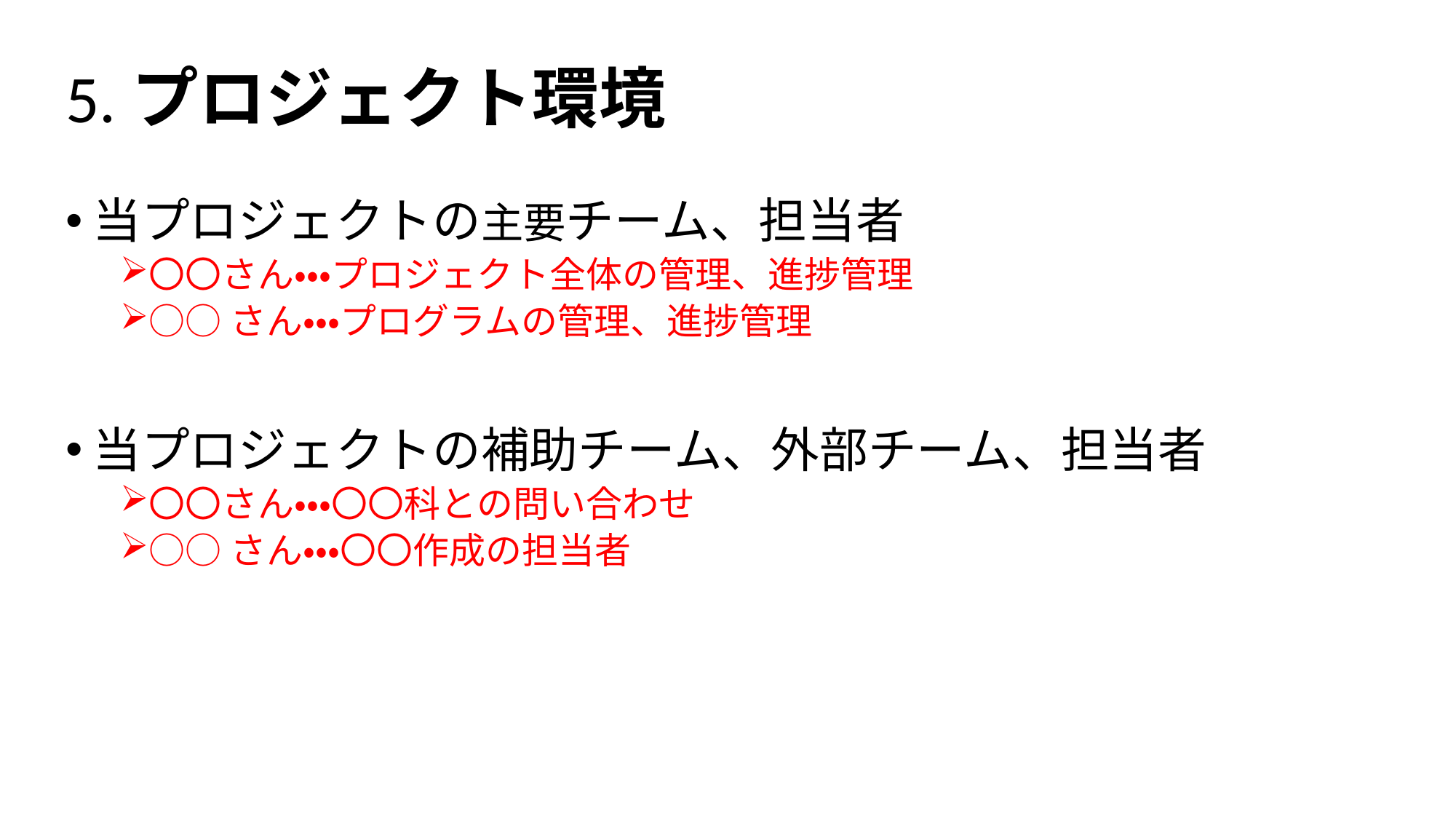

# 5.プロジェクト環境
当プロジェクトの主要チーム、担当者
〇〇さん・・・プロジェクト全体の管理、進捗管理
○○さん・・・プログラムの管理、進捗管理

当プロジェクトの補助チーム、外部チーム、担当者
〇〇さん・・・〇〇科との問い合わせ
○○さん・・・〇〇作成の担当者